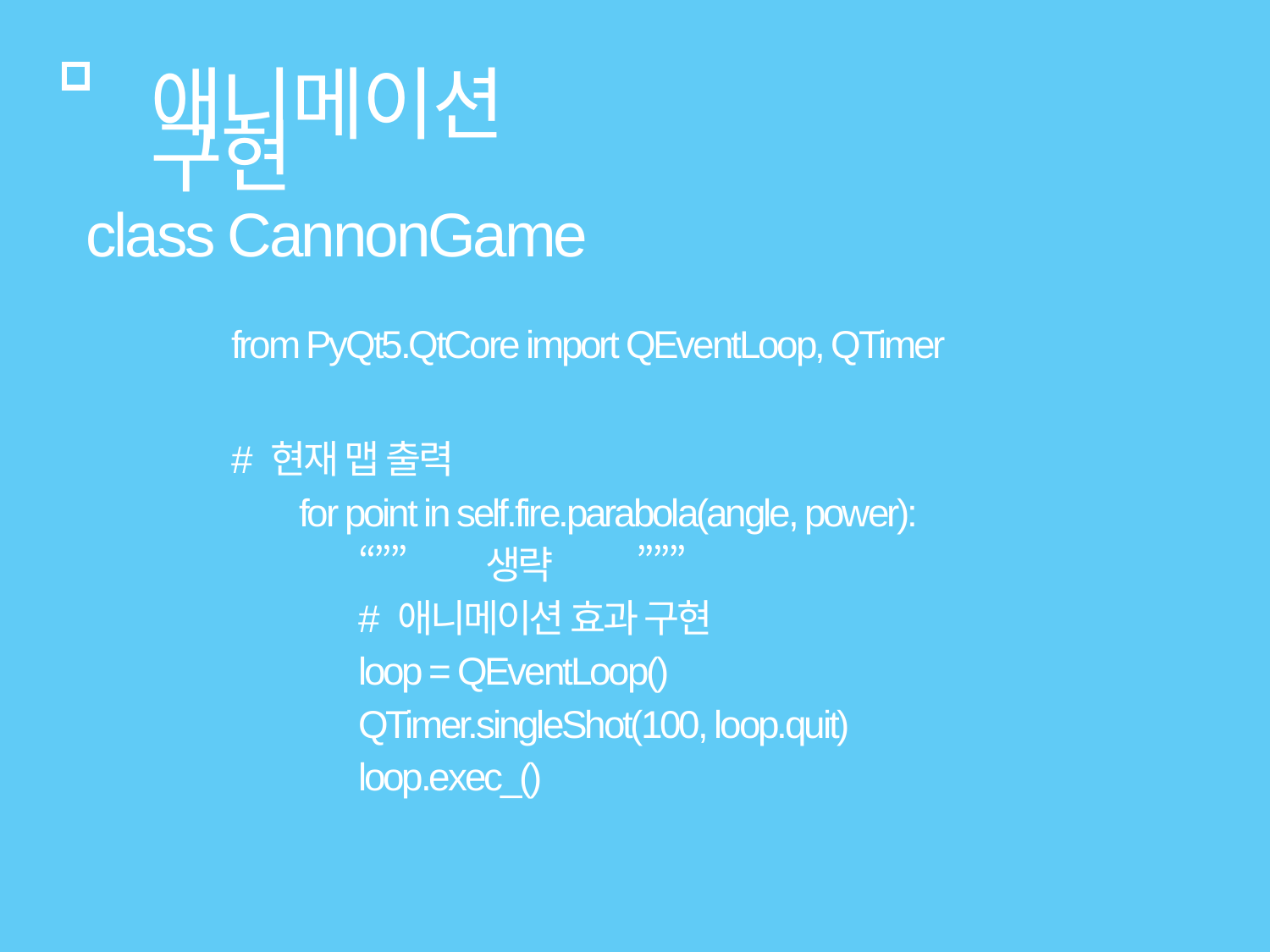

애니메이션 구현
class CannonGame
from PyQt5.QtCore import QEventLoop, QTimer
# 현재 맵 출력
        for point in self.fire.parabola(angle, power):
	“””	생략	   ”””
	# 애니메이션 효과 구현
            	loop = QEventLoop()
       	QTimer.singleShot(100, loop.quit)
        	loop.exec_()